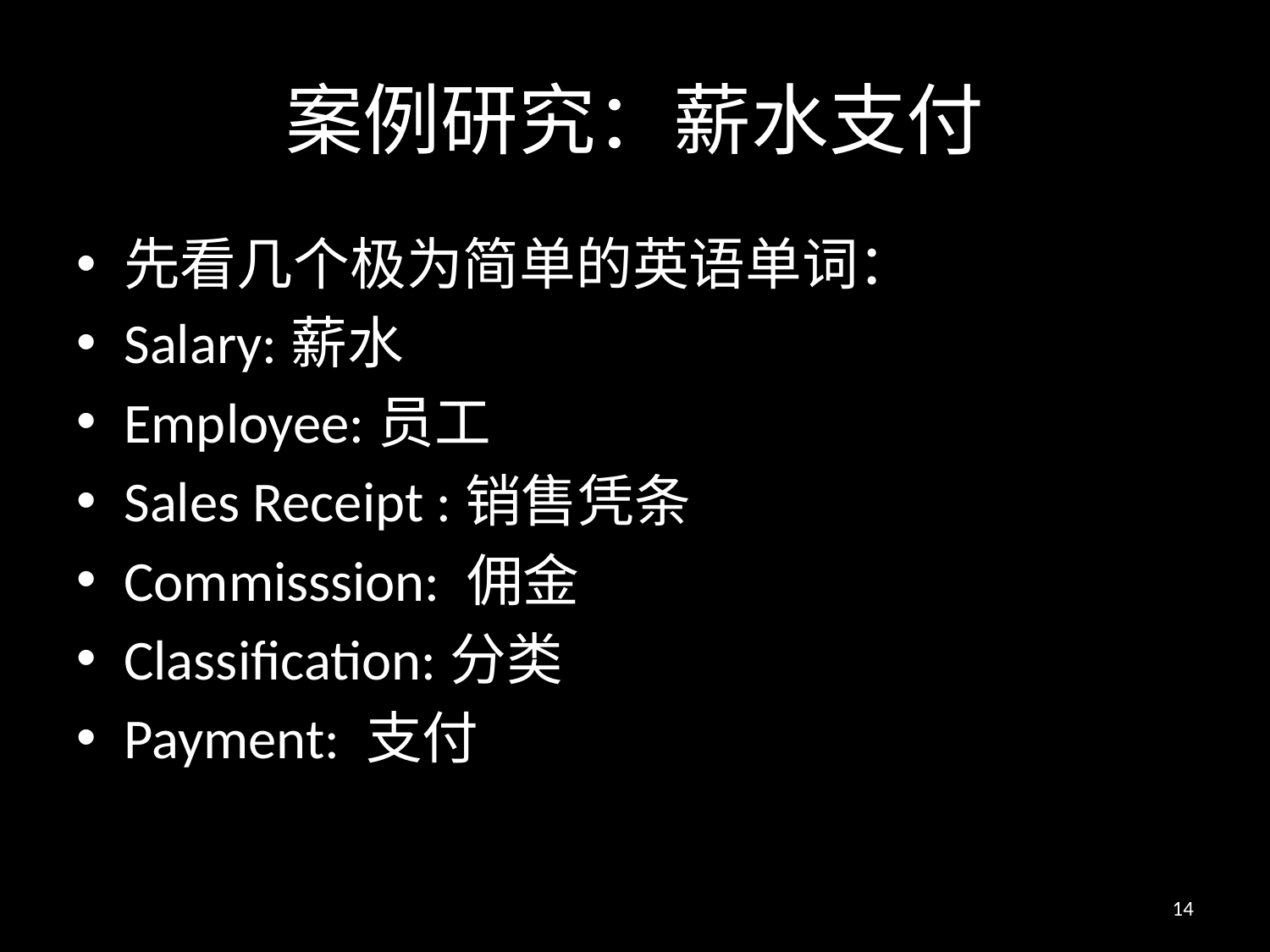

# 案例研究：薪水支付
先看几个极为简单的英语单词：
Salary:薪水
Employee:员工
Sales Receipt :销售凭条
Commisssion: 佣金
Classification:分类
Payment: 支付
14